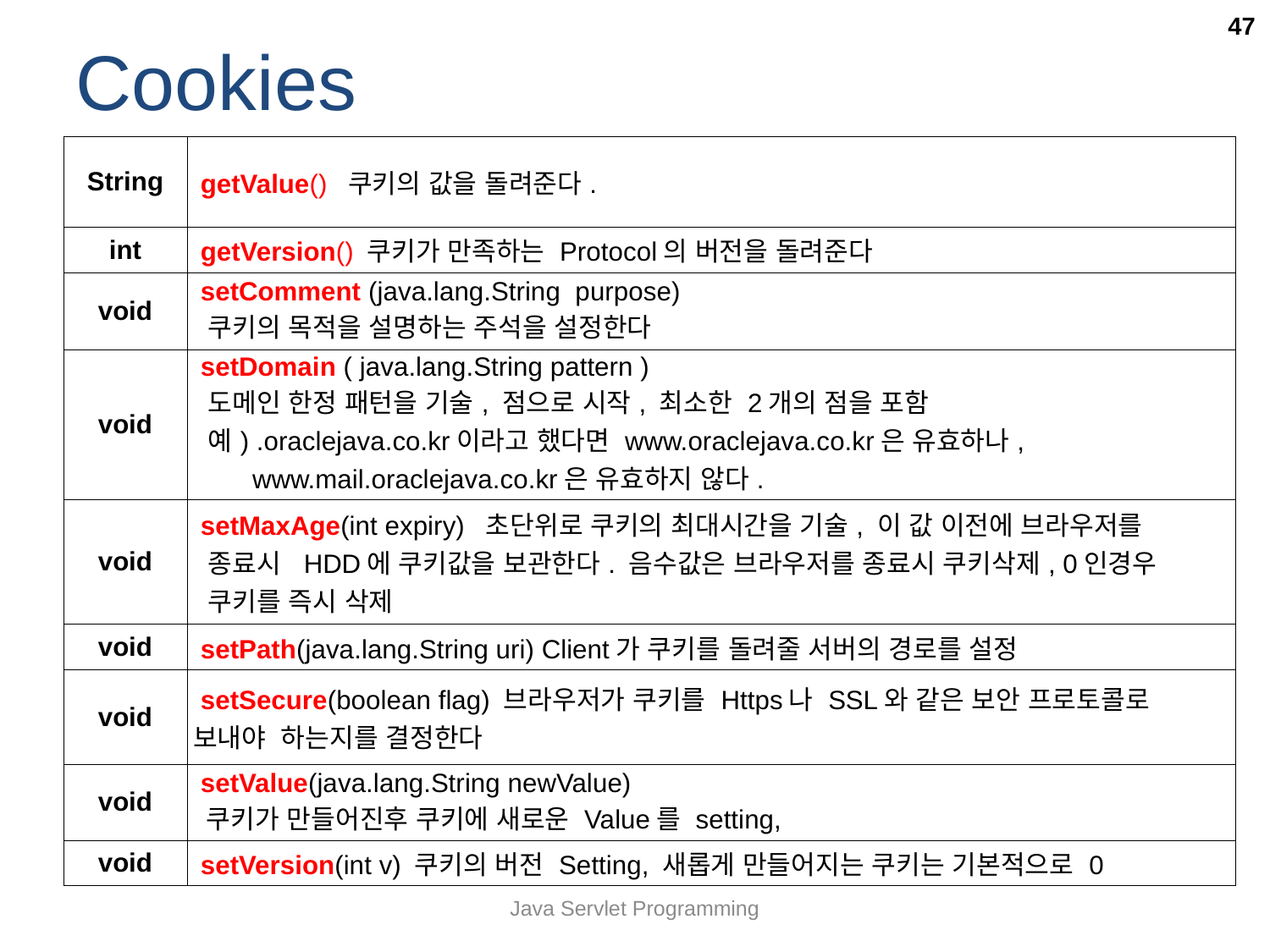

Cookies
47

| String | getValue()  쿠키의 값을 돌려준다. |
| --- | --- |
| int | getVersion() 쿠키가 만족하는 Protocol의 버전을 돌려준다 |
| void | setComment (java.lang.String  purpose) 쿠키의 목적을 설명하는 주석을 설정한다 |
| void | setDomain ( java.lang.String pattern )  도메인 한정 패턴을 기술, 점으로 시작, 최소한 2개의 점을 포함 예) .oraclejava.co.kr이라고 했다면 www.oraclejava.co.kr은 유효하나, www.mail.oraclejava.co.kr은 유효하지 않다. |
| void | setMaxAge(int expiry)  초단위로 쿠키의 최대시간을 기술, 이 값 이전에 브라우저를 종료시 HDD에 쿠키값을 보관한다. 음수값은 브라우저를 종료시 쿠키삭제, 0인경우 쿠키를 즉시 삭제 |
| void | setPath(java.lang.String uri) Client가 쿠키를 돌려줄 서버의 경로를 설정 |
| void | setSecure(boolean flag) 브라우저가 쿠키를 Https나 SSL와 같은 보안 프로토콜로 보내야 하는지를 결정한다 |
| void | setValue(java.lang.String newValue) 쿠키가 만들어진후 쿠키에 새로운 Value를 setting, |
| void | setVersion(int v) 쿠키의 버전 Setting, 새롭게 만들어지는 쿠키는 기본적으로 0 |

Java Servlet Programming